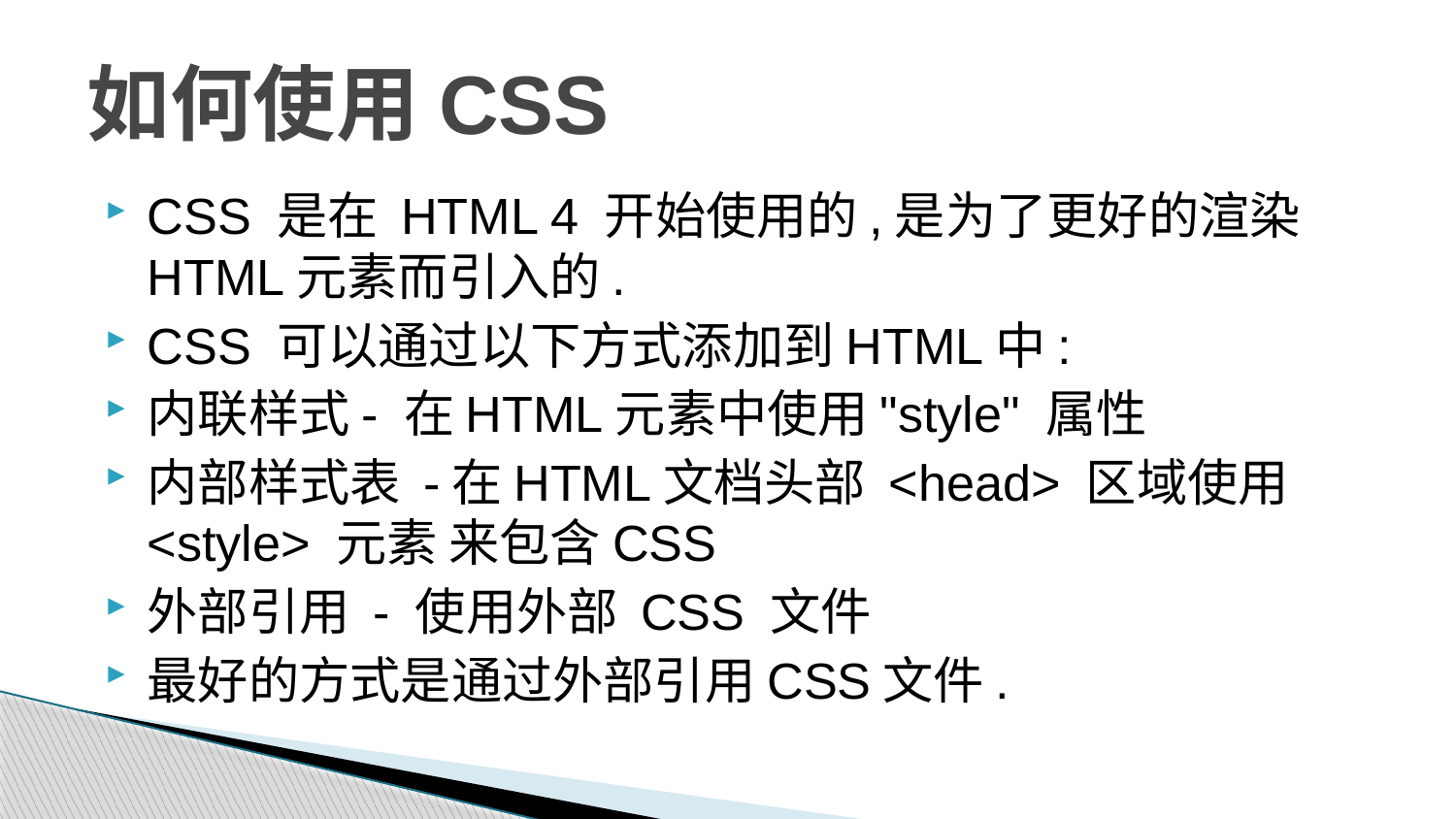

# 如何使用CSS
CSS 是在 HTML 4 开始使用的,是为了更好的渲染HTML元素而引入的.
CSS 可以通过以下方式添加到HTML中:
内联样式- 在HTML元素中使用"style" 属性
内部样式表 -在HTML文档头部 <head> 区域使用<style> 元素 来包含CSS
外部引用 - 使用外部 CSS 文件
最好的方式是通过外部引用CSS文件.